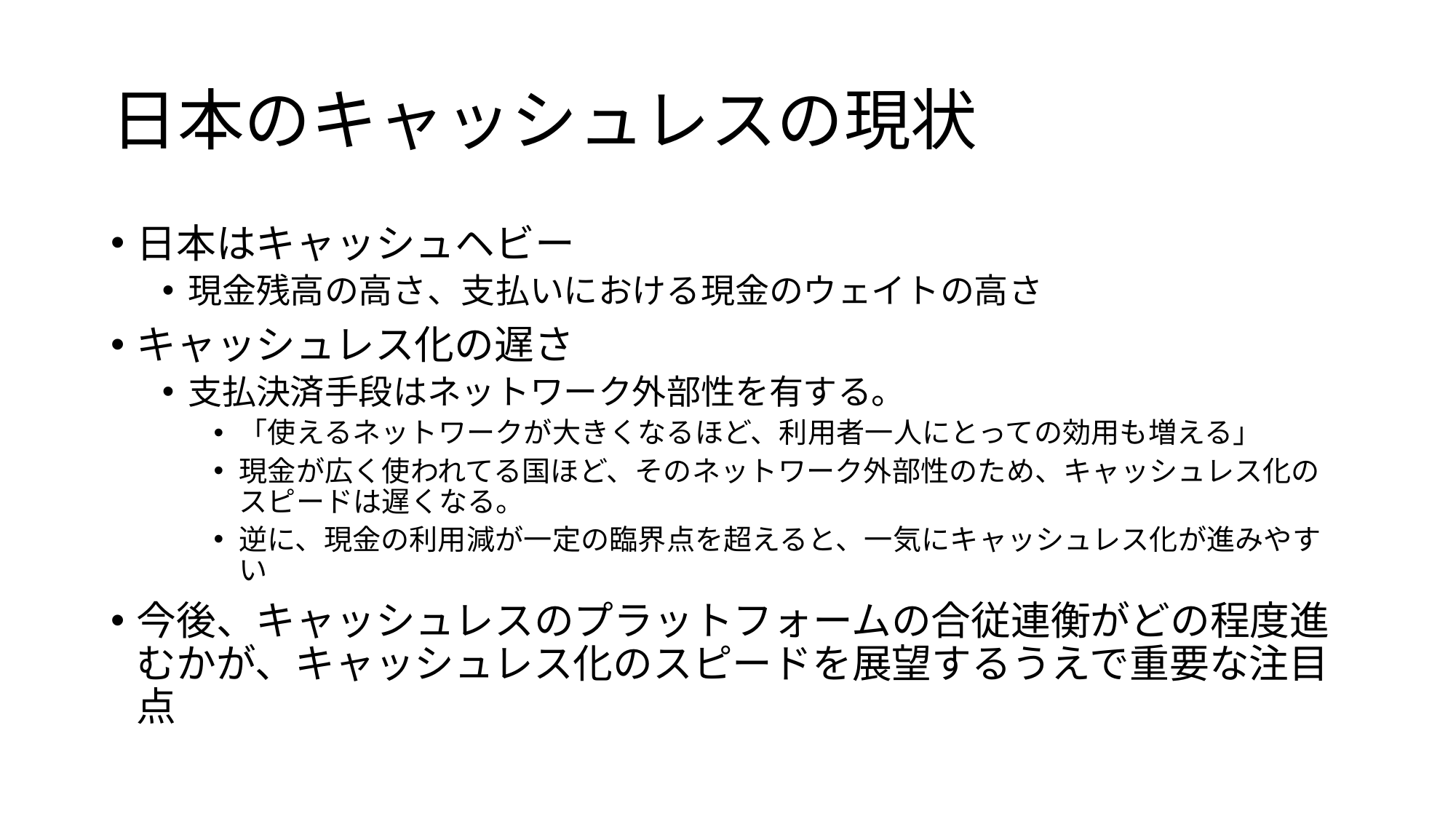

# 日本のキャッシュレスの現状
日本はキャッシュヘビー
現金残高の高さ、支払いにおける現金のウェイトの高さ
キャッシュレス化の遅さ
支払決済手段はネットワーク外部性を有する。
「使えるネットワークが大きくなるほど、利用者一人にとっての効用も増える」
現金が広く使われてる国ほど、そのネットワーク外部性のため、キャッシュレス化のスピードは遅くなる。
逆に、現金の利用減が一定の臨界点を超えると、一気にキャッシュレス化が進みやすい
今後、キャッシュレスのプラットフォームの合従連衡がどの程度進むかが、キャッシュレス化のスピードを展望するうえで重要な注目点